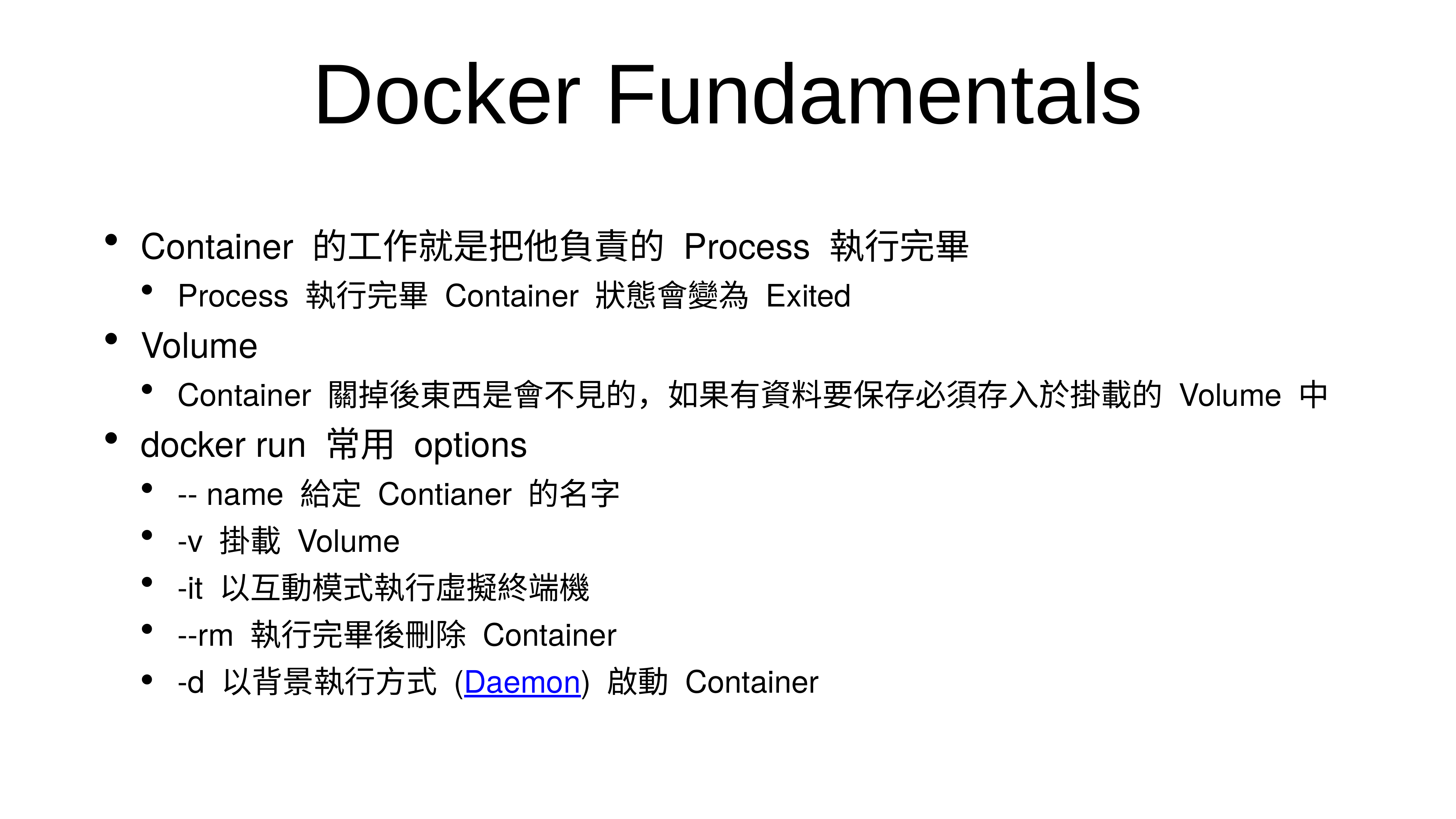

# Docker Fundamentals
Container 的工作就是把他負責的 Process 執行完畢
Process 執行完畢 Container 狀態會變為 Exited
Volume
Container 關掉後東西是會不見的，如果有資料要保存必須存入於掛載的 Volume 中
docker run 常用 options
-- name 給定 Contianer 的名字
-v 掛載 Volume
-it 以互動模式執行虛擬終端機
--rm 執行完畢後刪除 Container
-d 以背景執行方式 (Daemon) 啟動 Container